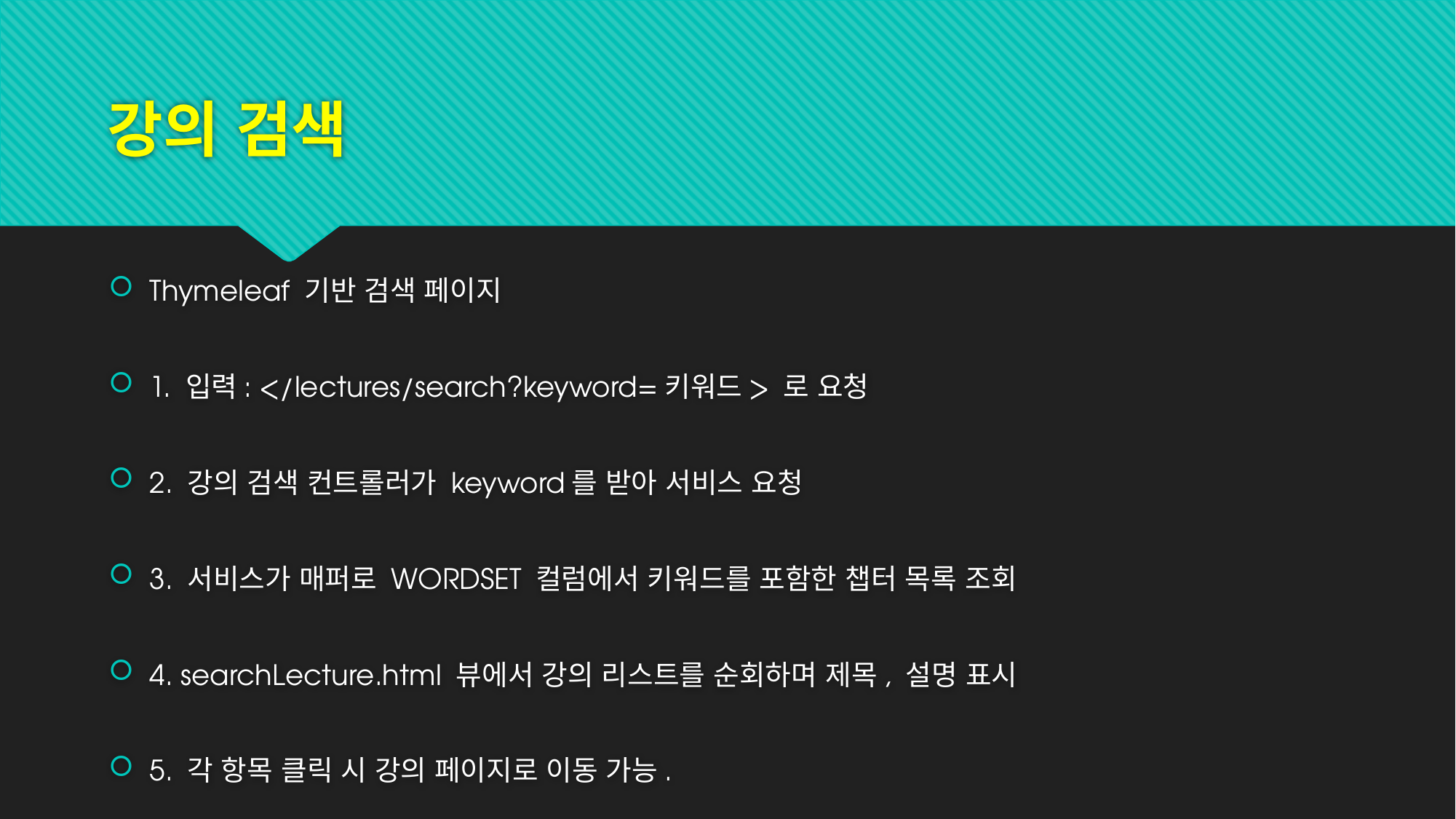

# 강의 검색
Thymeleaf 기반 검색 페이지

1. 입력: </lectures/search?keyword=키워드> 로 요청

2. 강의 검색 컨트롤러가 keyword를 받아 서비스 요청

3. 서비스가 매퍼로 WORDSET 컬럼에서 키워드를 포함한 챕터 목록 조회

4. searchLecture.html 뷰에서 강의 리스트를 순회하며 제목, 설명 표시

5. 각 항목 클릭 시 강의 페이지로 이동 가능.